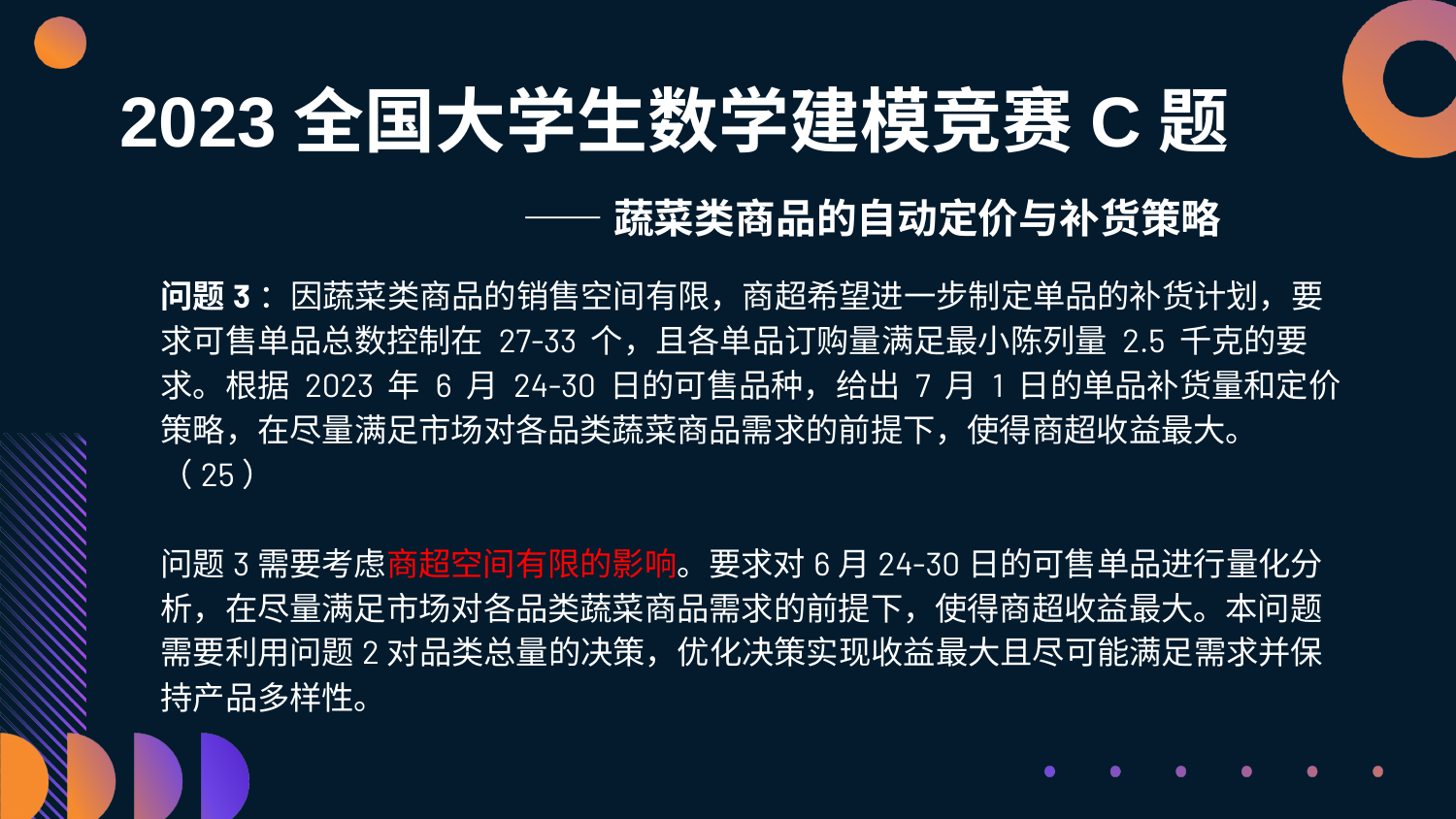

# 2023全国大学生数学建模竞赛C题
——蔬菜类商品的自动定价与补货策略
问题3：因蔬菜类商品的销售空间有限，商超希望进一步制定单品的补货计划，要求可售单品总数控制在 27-33 个，且各单品订购量满足最小陈列量 2.5 千克的要求。根据 2023 年 6 月 24-30 日的可售品种，给出 7 月 1 日的单品补货量和定价策略，在尽量满足市场对各品类蔬菜商品需求的前提下，使得商超收益最大。（25）

问题3需要考虑商超空间有限的影响。要求对6月24-30日的可售单品进行量化分析，在尽量满足市场对各品类蔬菜商品需求的前提下，使得商超收益最大。本问题需要利用问题2对品类总量的决策，优化决策实现收益最大且尽可能满足需求并保持产品多样性。